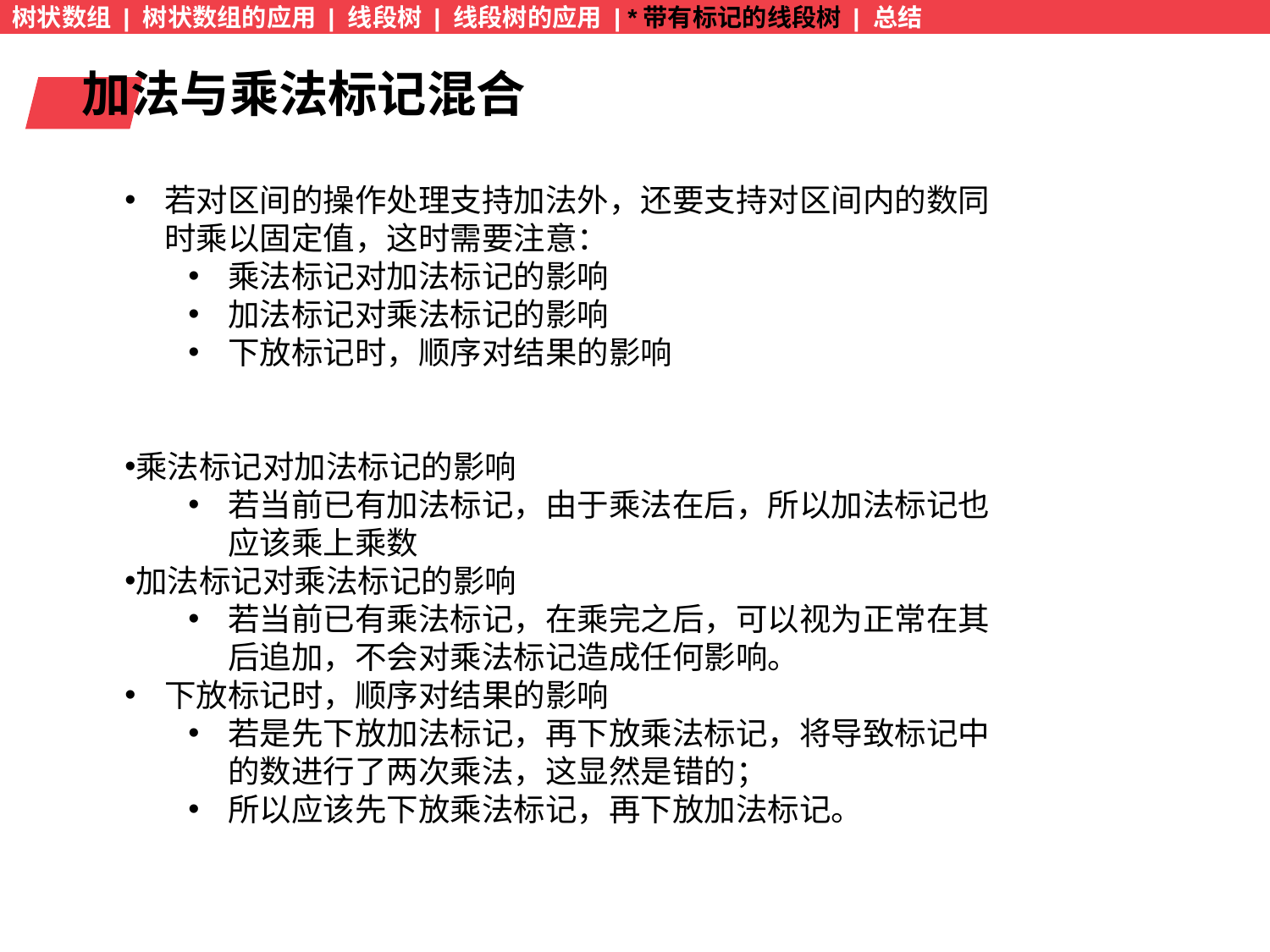

树状数组 | 树状数组的应用 | 线段树 | 线段树的应用 | *带有标记的线段树 | 总结
加法与乘法标记混合

若对区间的操作处理支持加法外，还要支持对区间内的数同时乘以固定值，这时需要注意：
乘法标记对加法标记的影响
加法标记对乘法标记的影响
下放标记时，顺序对结果的影响

乘法标记对加法标记的影响
若当前已有加法标记，由于乘法在后，所以加法标记也应该乘上乘数
加法标记对乘法标记的影响
若当前已有乘法标记，在乘完之后，可以视为正常在其后追加，不会对乘法标记造成任何影响。
下放标记时，顺序对结果的影响
若是先下放加法标记，再下放乘法标记，将导致标记中的数进行了两次乘法，这显然是错的；
所以应该先下放乘法标记，再下放加法标记。
44